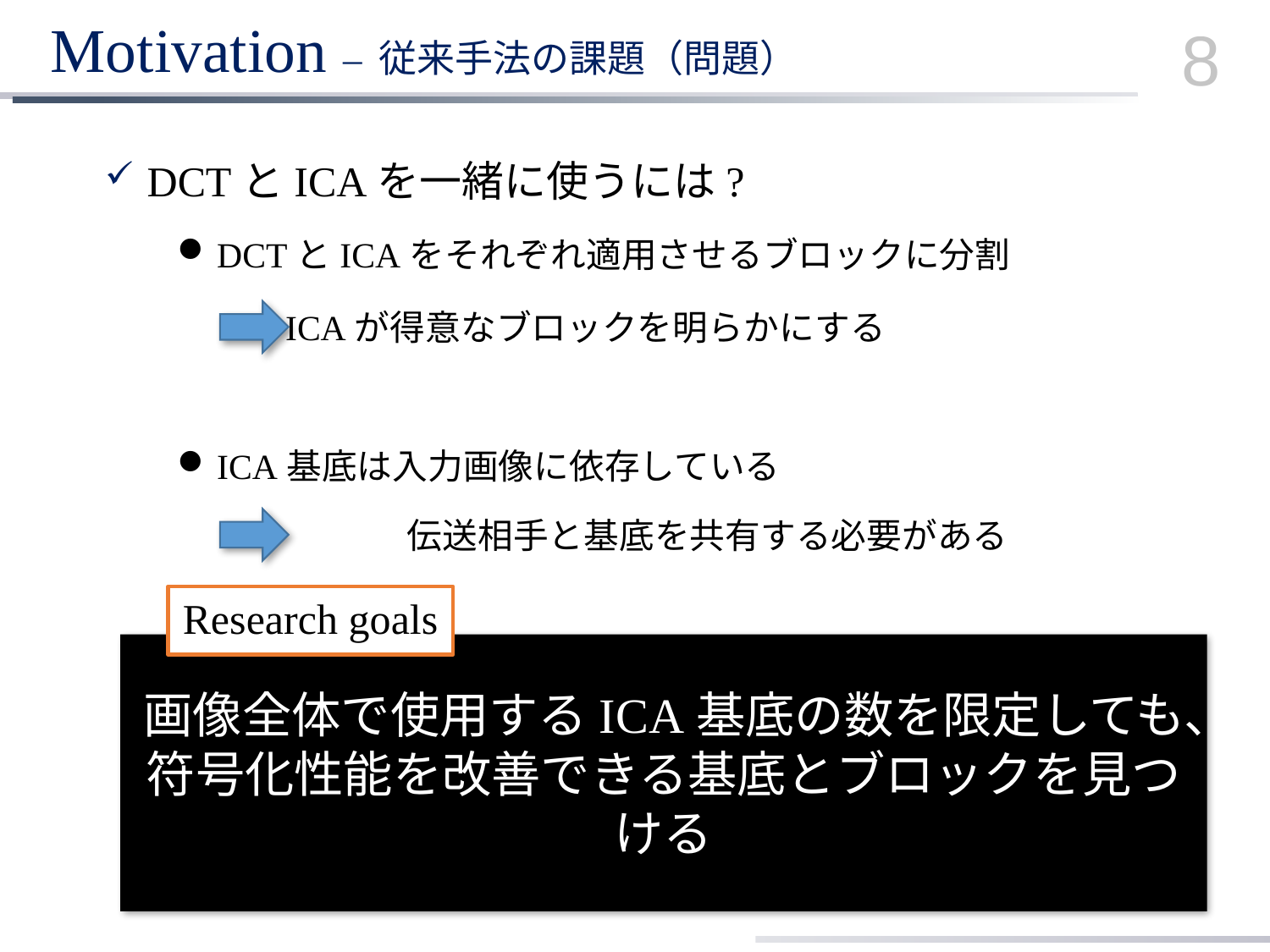

# Motivation – 従来手法の課題（問題）
8
 DCTとICAを一緒に使うには?
DCTとICAをそれぞれ適用させるブロックに分割

ICA基底は入力画像に依存している
ICAが得意なブロックを明らかにする

伝送相手と基底を共有する必要がある

Research goals
画像全体で使用するICA基底の数を限定しても、
符号化性能を改善できる基底とブロックを見つける